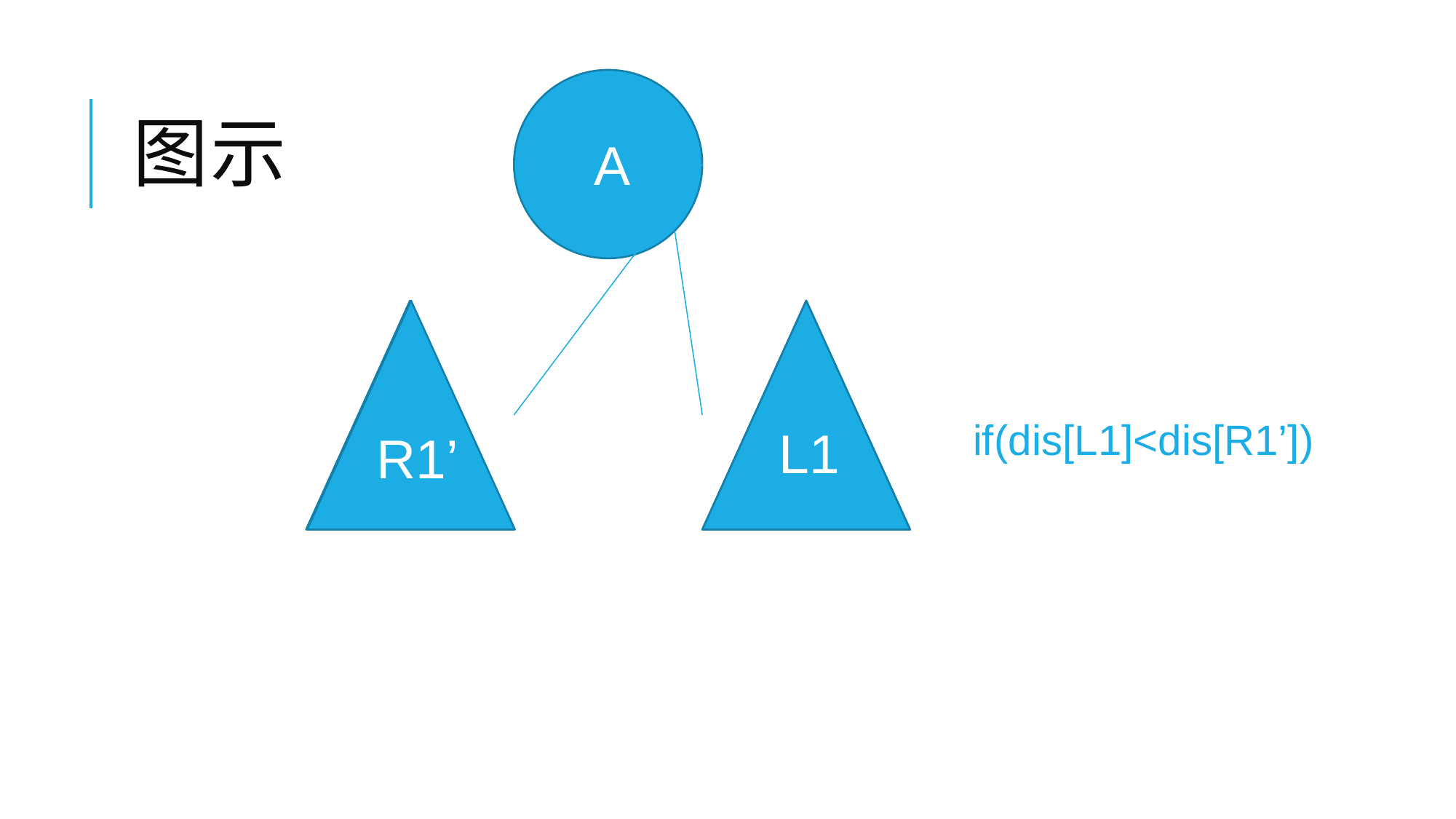

# 图示

A

if(dis[L1]<dis[R1’])
L1
L1
R1’
R1’